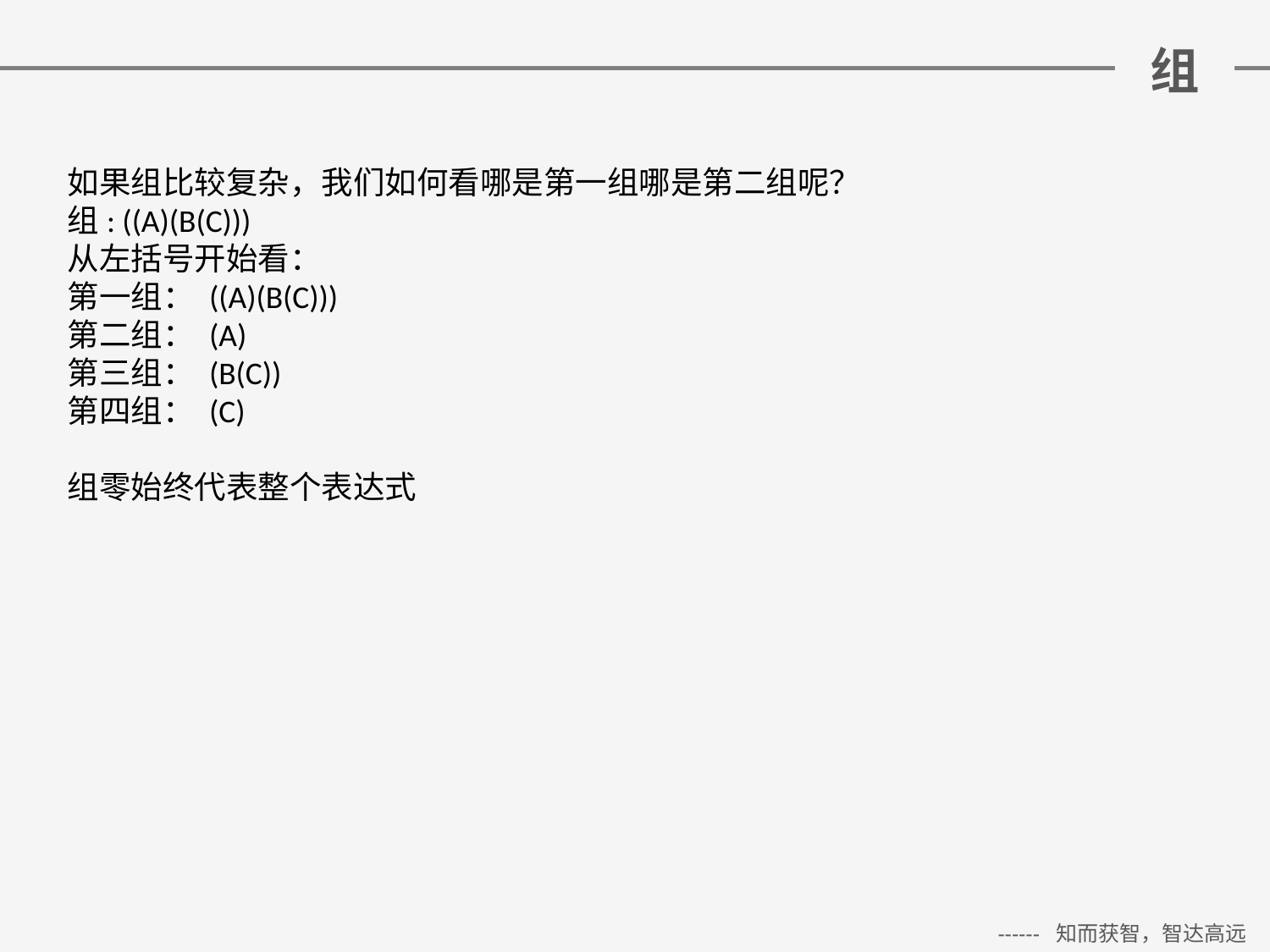

# 组
如果组比较复杂，我们如何看哪是第一组哪是第二组呢？
组: ((A)(B(C)))
从左括号开始看：
第一组： ((A)(B(C)))
第二组： (A)
第三组： (B(C))
第四组： (C)

组零始终代表整个表达式